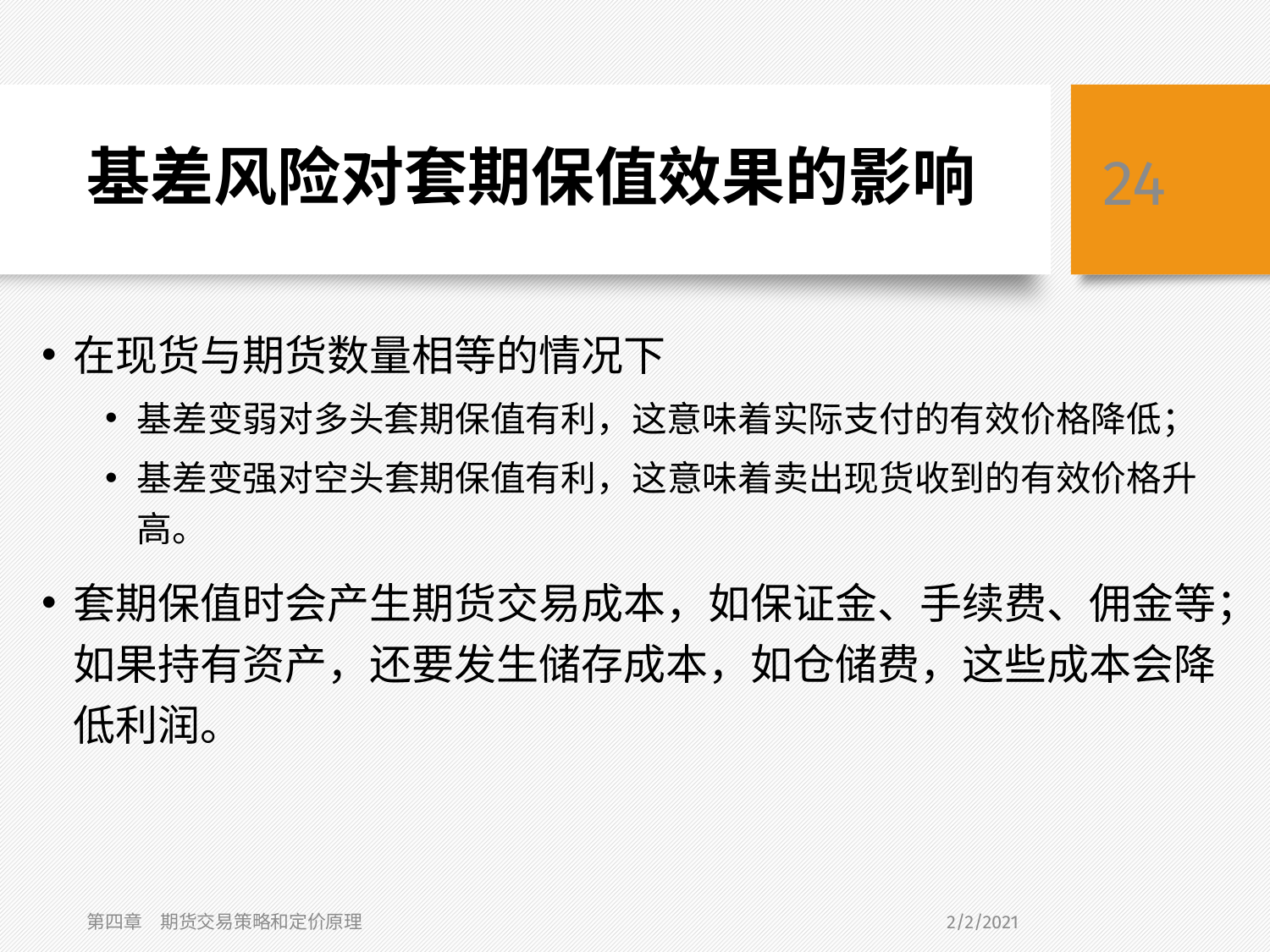

# 基差风险对套期保值效果的影响
24
在现货与期货数量相等的情况下
基差变弱对多头套期保值有利，这意味着实际支付的有效价格降低；
基差变强对空头套期保值有利，这意味着卖出现货收到的有效价格升高。
套期保值时会产生期货交易成本，如保证金、手续费、佣金等；如果持有资产，还要发生储存成本，如仓储费，这些成本会降低利润。
2/2/2021
第四章　期货交易策略和定价原理